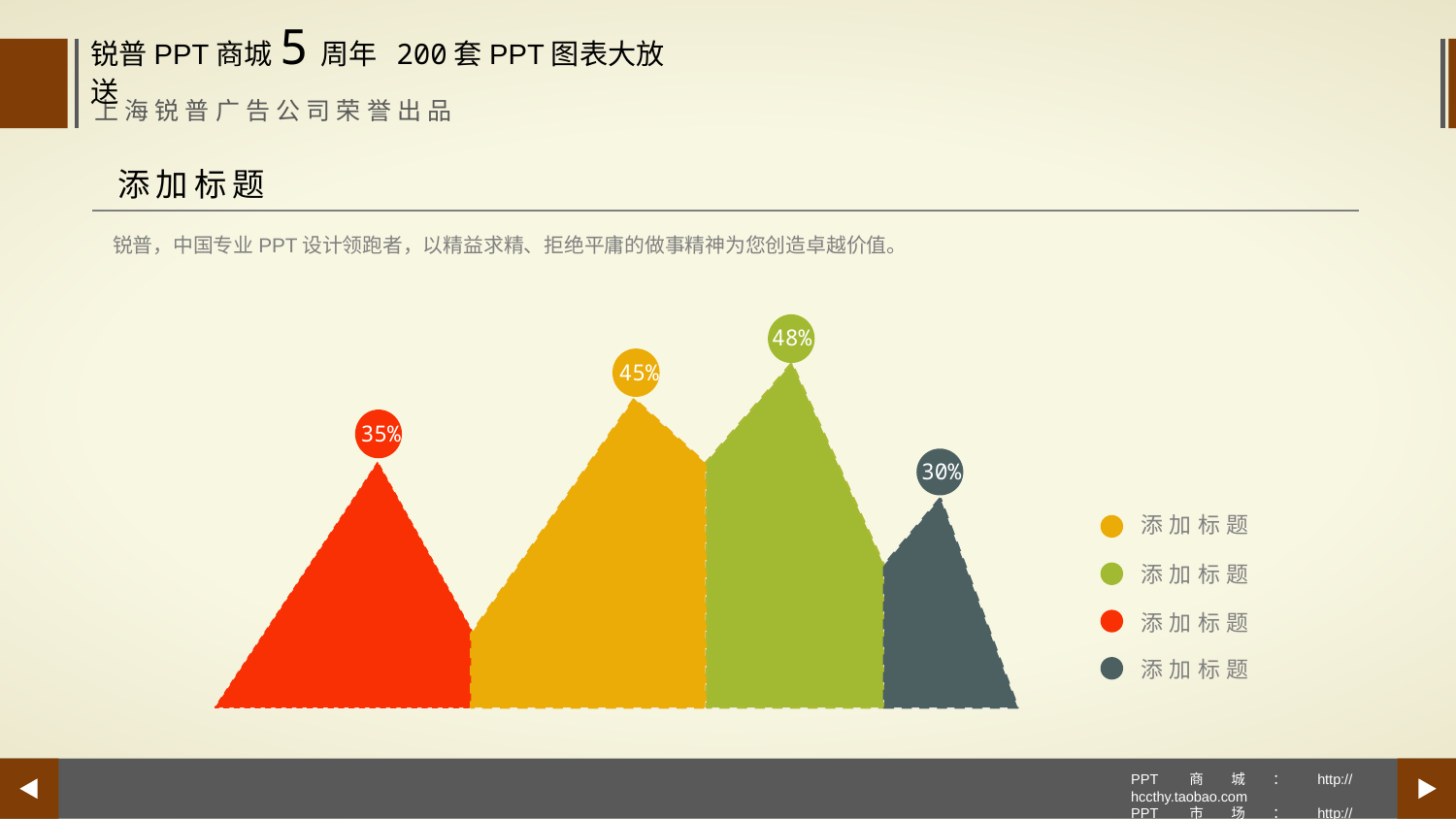

添加标题
锐普，中国专业PPT设计领跑者，以精益求精、拒绝平庸的做事精神为您创造卓越价值。

48%

45%

35%

30%

添加标题

添加标题

添加标题

添加标题